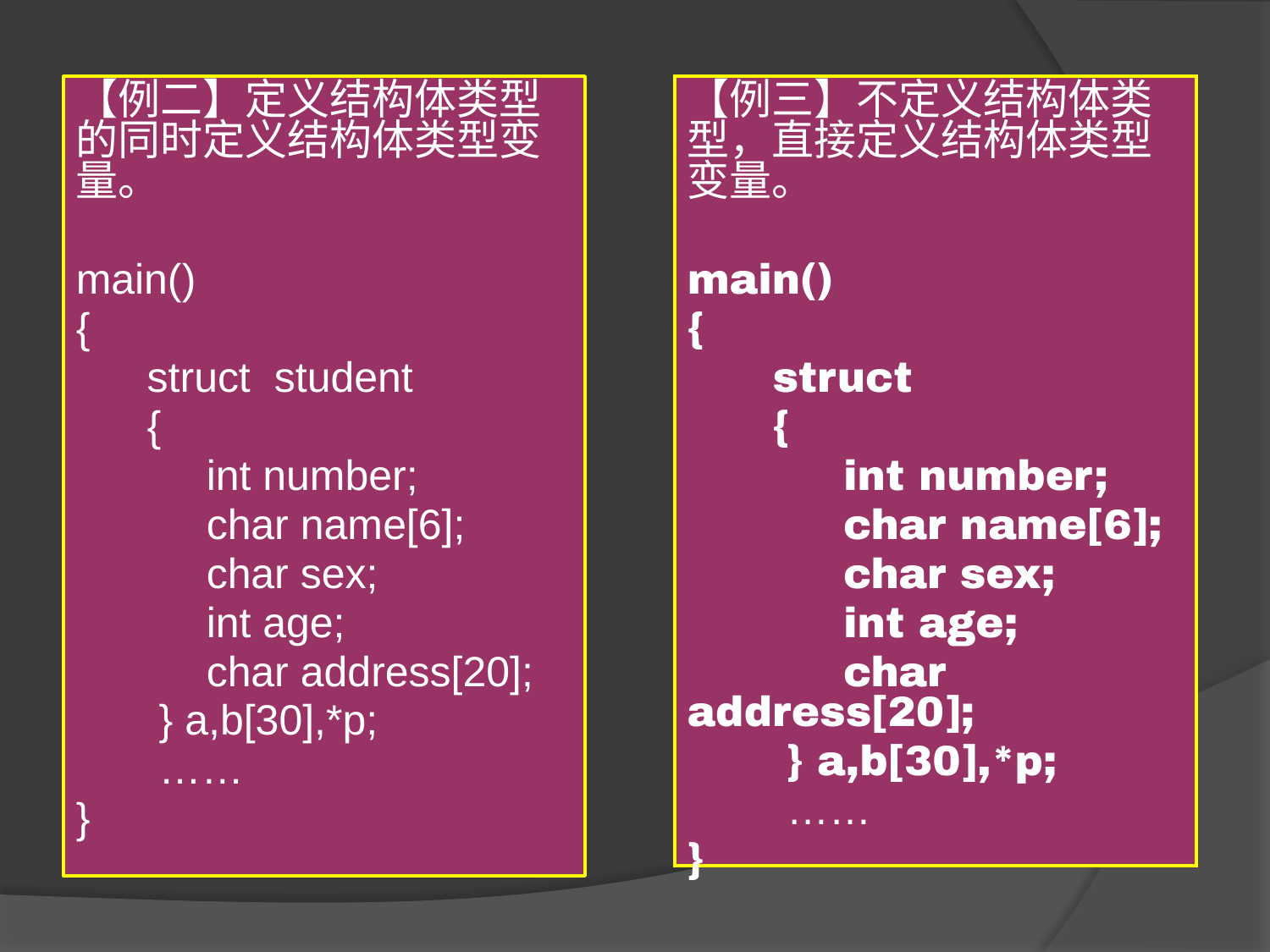

【例二】定义结构体类型的同时定义结构体类型变量。

main()
{
      struct  student
      {
           int number;
           char name[6];
           char sex;
           int age;
           char address[20];
       } a,b[30],*p;
       ……
}
【例三】不定义结构体类型，直接定义结构体类型变量。

main()
{
      struct
      {
           int number;
           char name[6];
           char sex;
           int age;
           char address[20];
       } a,b[30],*p;
       ……
}